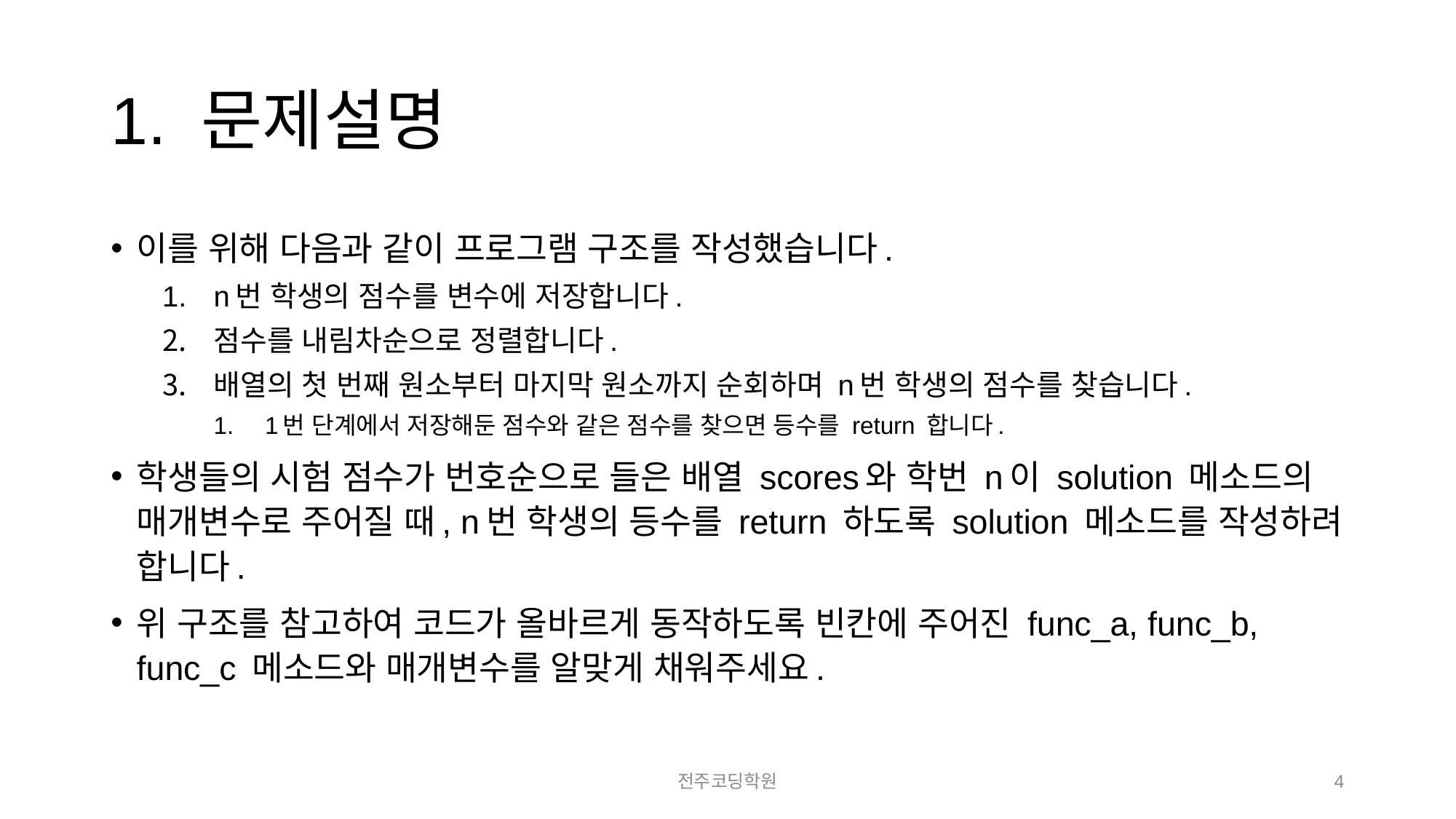

# 1. 문제설명
이를 위해 다음과 같이 프로그램 구조를 작성했습니다.
n번 학생의 점수를 변수에 저장합니다.
점수를 내림차순으로 정렬합니다.
배열의 첫 번째 원소부터 마지막 원소까지 순회하며 n번 학생의 점수를 찾습니다.
1번 단계에서 저장해둔 점수와 같은 점수를 찾으면 등수를 return 합니다.
학생들의 시험 점수가 번호순으로 들은 배열 scores와 학번 n이 solution 메소드의 매개변수로 주어질 때, n번 학생의 등수를 return 하도록 solution 메소드를 작성하려 합니다.
위 구조를 참고하여 코드가 올바르게 동작하도록 빈칸에 주어진 func_a, func_b, func_c 메소드와 매개변수를 알맞게 채워주세요.
전주코딩학원
4